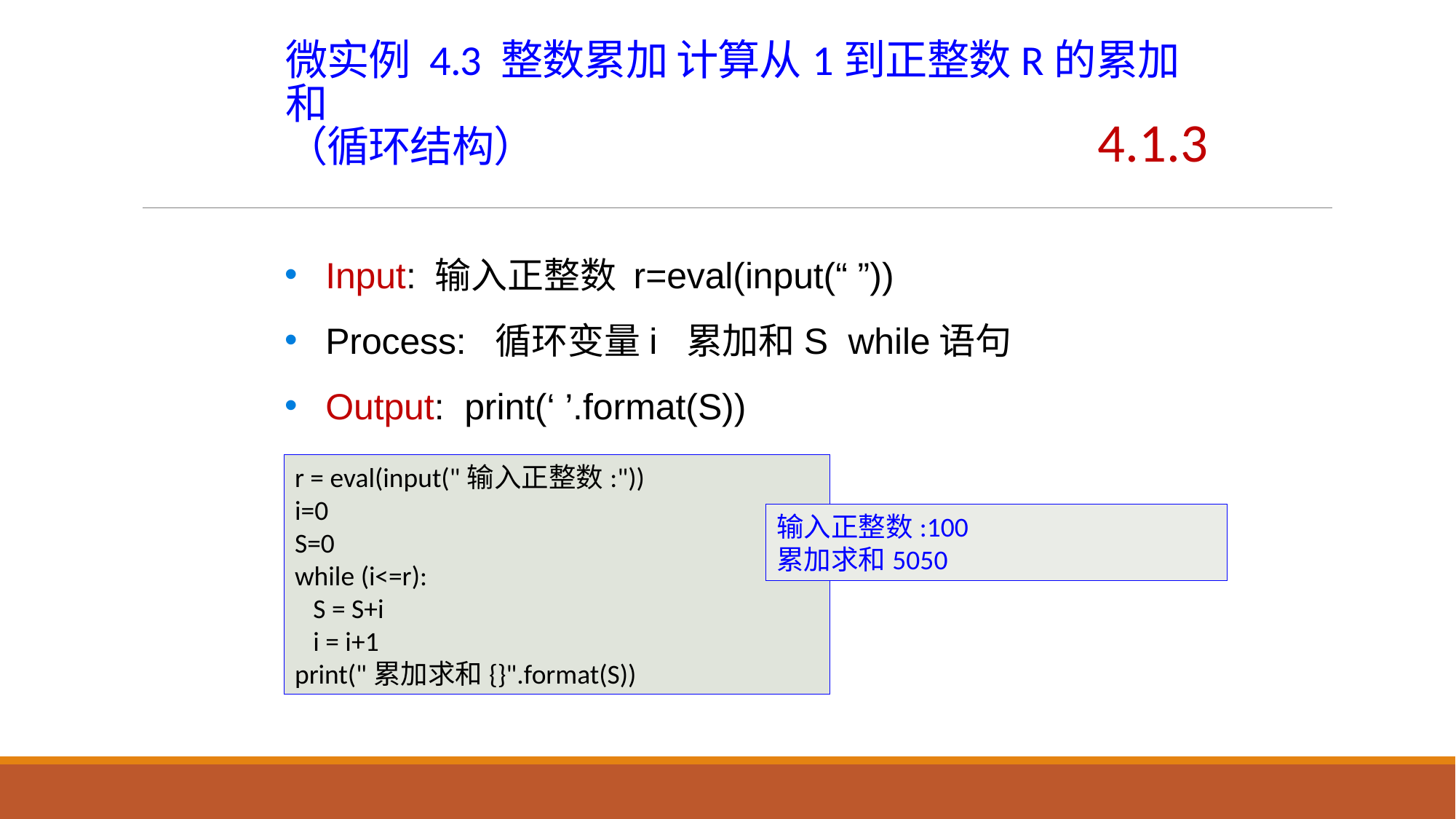

# 微实例 4.3 整数累加 计算从1到正整数R的累加和 （循环结构）
4.1.3
Input: 输入正整数 r=eval(input(“ ”))
Process:  循环变量i  累加和S  while语句
Output:  print(‘ ’.format(S))
r = eval(input("输入正整数:"))
i=0
S=0
while (i<=r):
   S = S+i
   i = i+1
print("累加求和{}".format(S))
输入正整数:100
累加求和5050